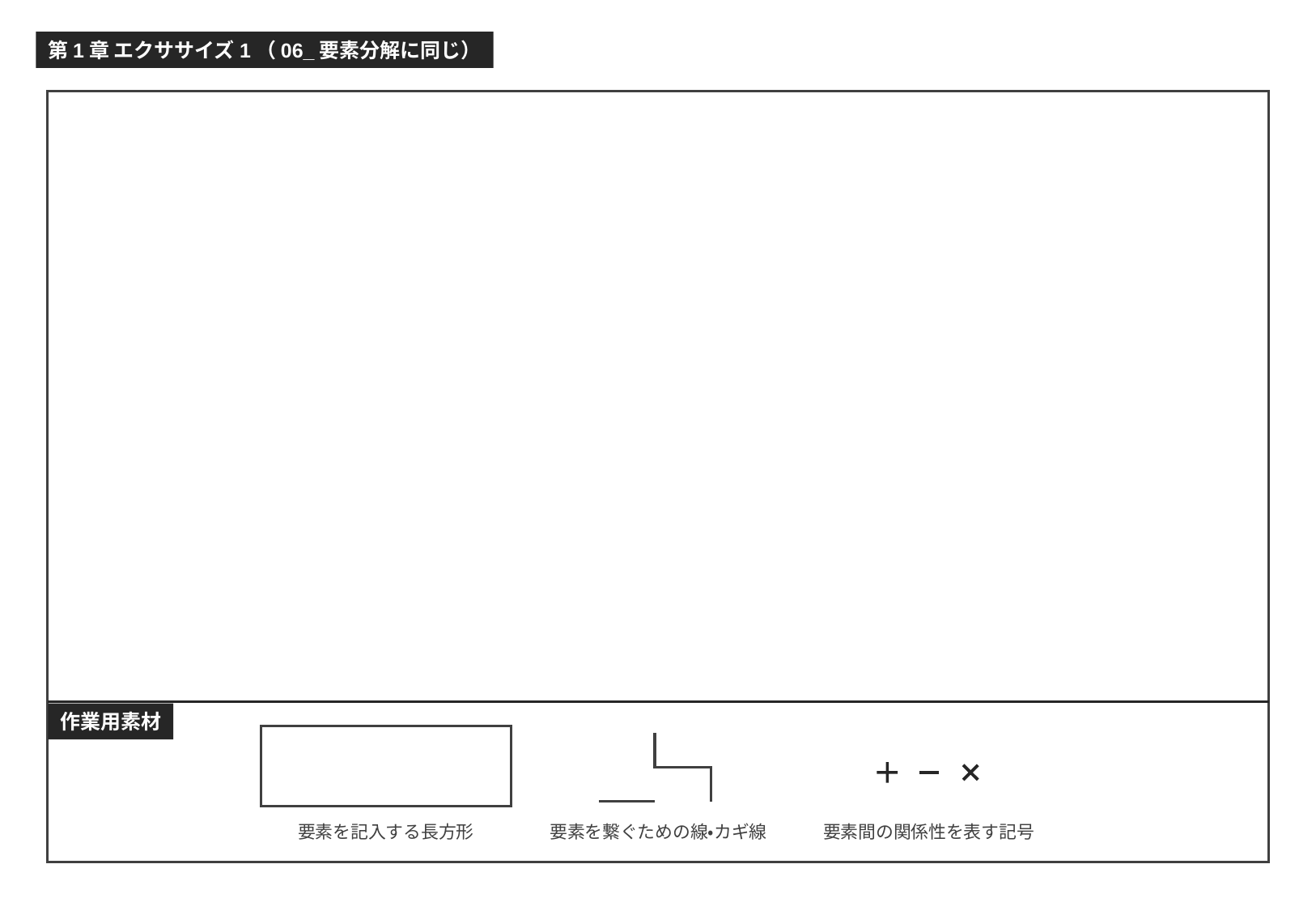

第1章 エクササイズ1（06_要素分解に同じ）

作業用素材

要素を記入する長方形
要素を繋ぐための線・カギ線
要素間の関係性を表す記号